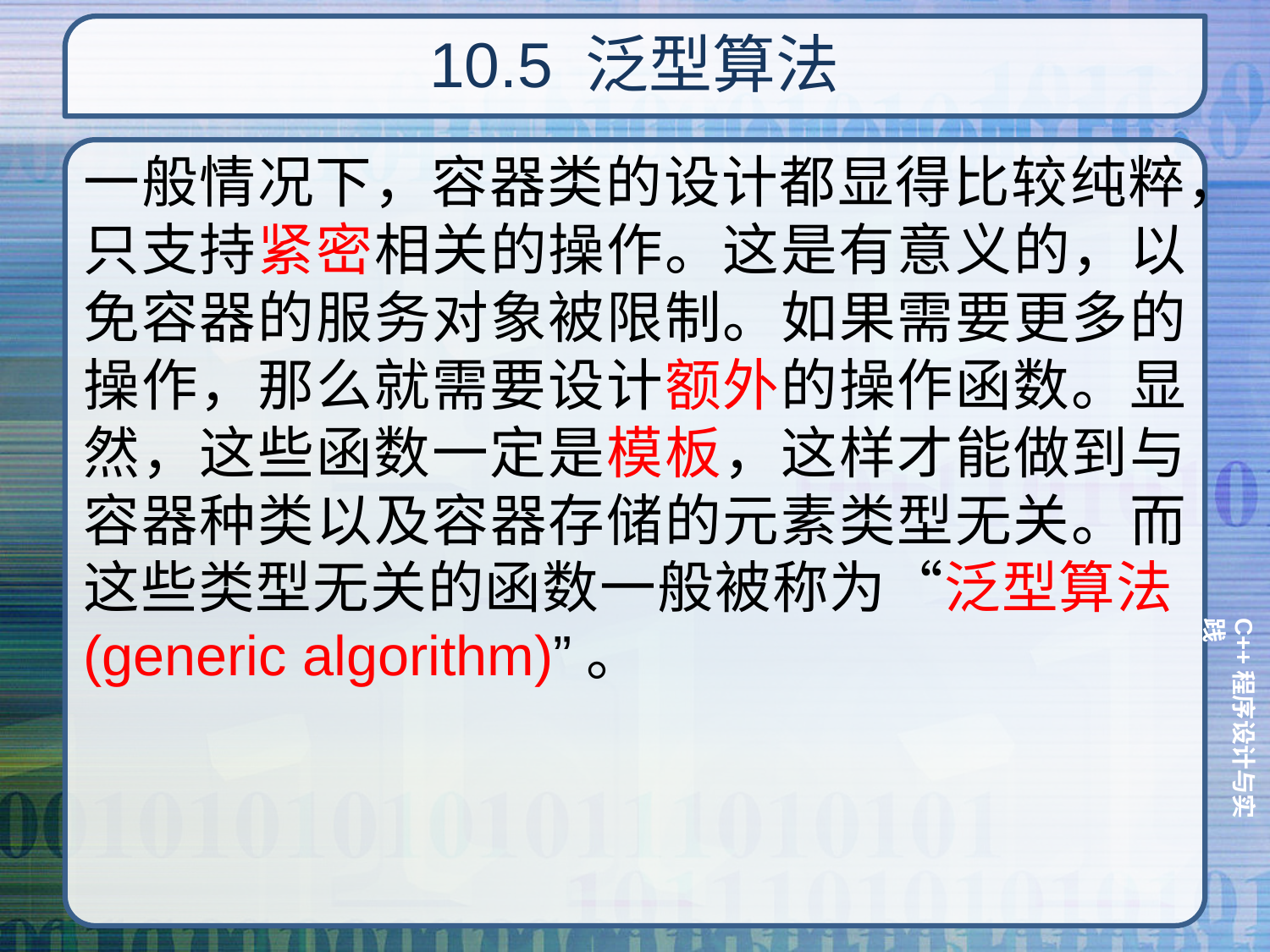

# 10.5 泛型算法
一般情况下，容器类的设计都显得比较纯粹，只支持紧密相关的操作。这是有意义的，以免容器的服务对象被限制。如果需要更多的操作，那么就需要设计额外的操作函数。显然，这些函数一定是模板，这样才能做到与容器种类以及容器存储的元素类型无关。而这些类型无关的函数一般被称为“泛型算法(generic algorithm)”。